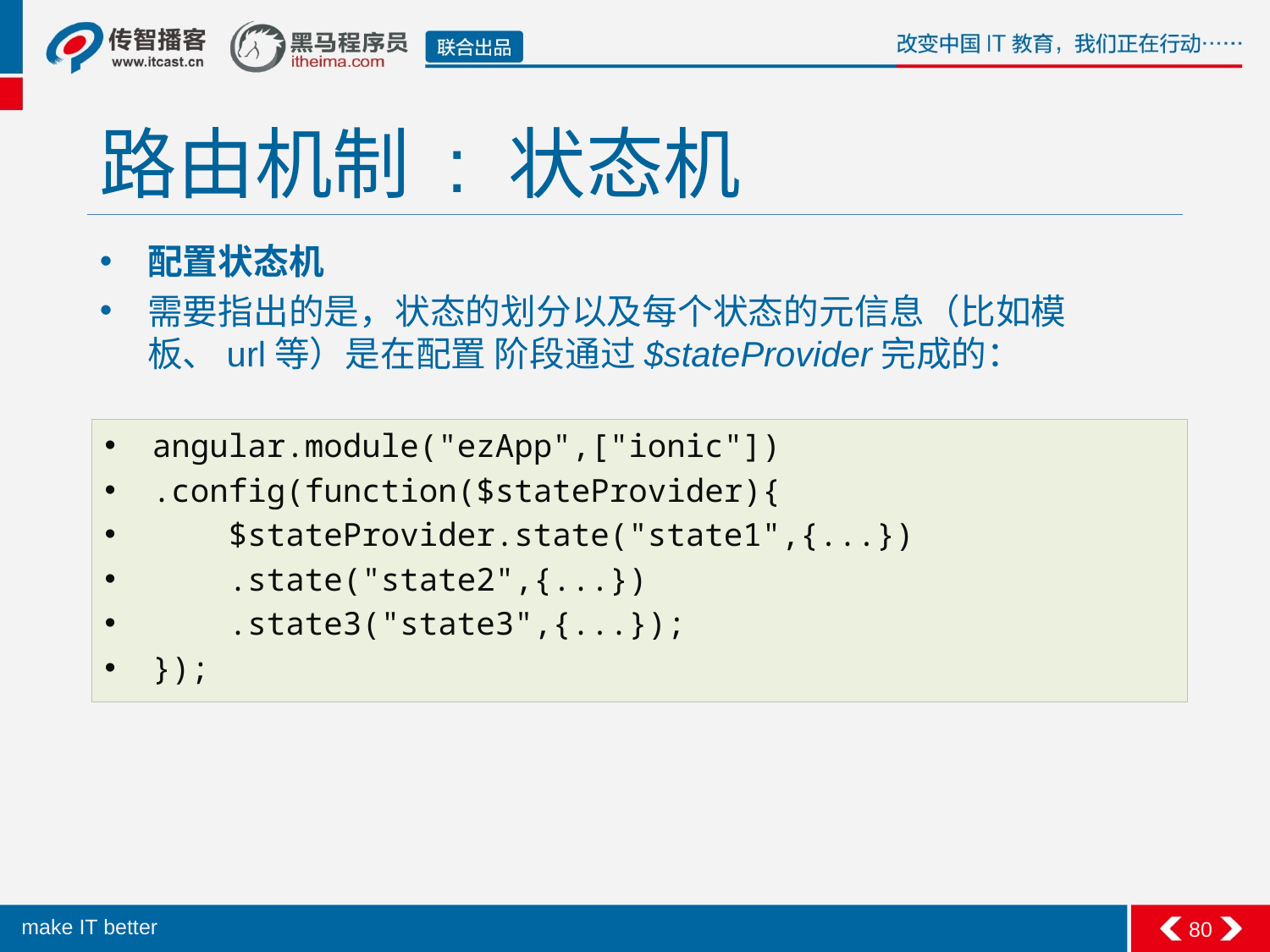

# 路由机制 : 状态机
配置状态机
需要指出的是，状态的划分以及每个状态的元信息（比如模板、url等）是在配置 阶段通过$stateProvider完成的：

angular.module("ezApp",["ionic"])
.config(function($stateProvider){
    $stateProvider.state("state1",{...})
    .state("state2",{...})
    .state3("state3",{...});
});
80

make IT better